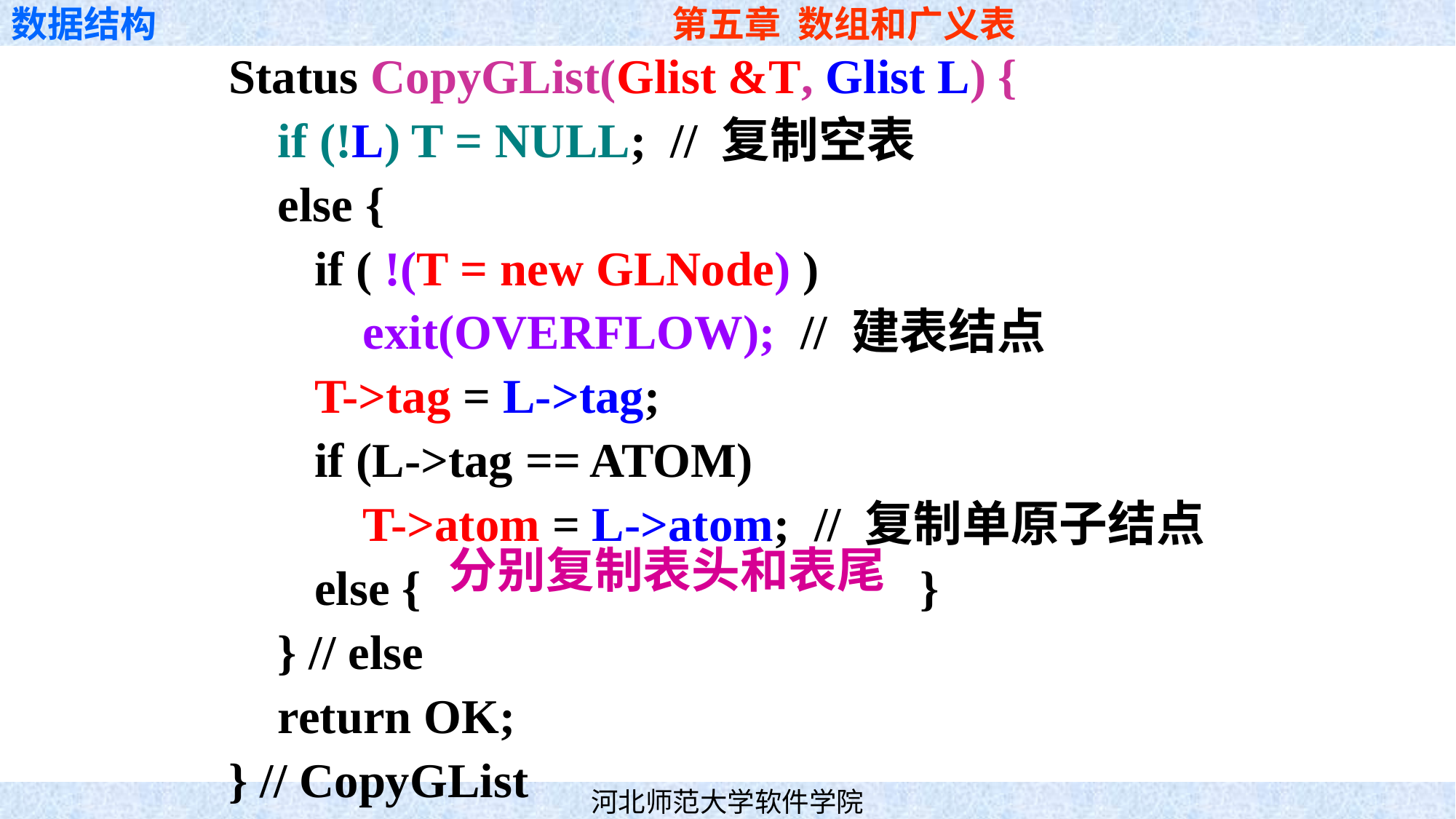

Status CopyGList(Glist &T, Glist L) {
    if (!L) T = NULL;  // 复制空表
    else {
       if ( !(T = new GLNode) )
           exit(OVERFLOW);  // 建表结点
       T->tag = L->tag;
       if (L->tag == ATOM)
           T->atom = L->atom;  // 复制单原子结点
       else {                                         }
    } // else
    return OK;
} // CopyGList
分别复制表头和表尾